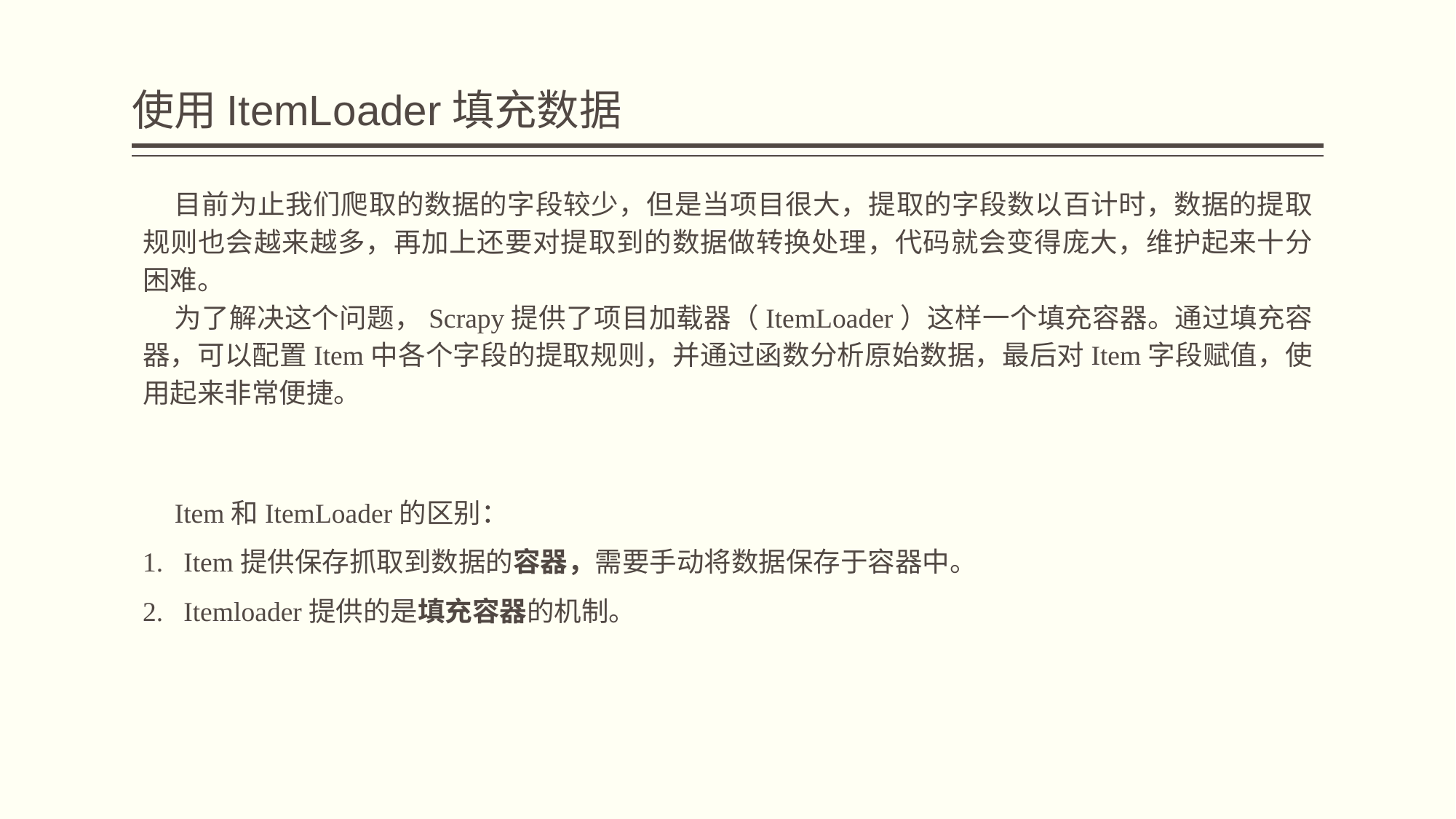

# 使用ItemLoader填充数据
目前为止我们爬取的数据的字段较少，但是当项目很大，提取的字段数以百计时，数据的提取规则也会越来越多，再加上还要对提取到的数据做转换处理，代码就会变得庞大，维护起来十分困难。
为了解决这个问题，Scrapy提供了项目加载器（ItemLoader）这样一个填充容器。通过填充容器，可以配置Item中各个字段的提取规则，并通过函数分析原始数据，最后对Item字段赋值，使用起来非常便捷。
Item和ItemLoader的区别：
Item提供保存抓取到数据的容器，需要手动将数据保存于容器中。
Itemloader提供的是填充容器的机制。